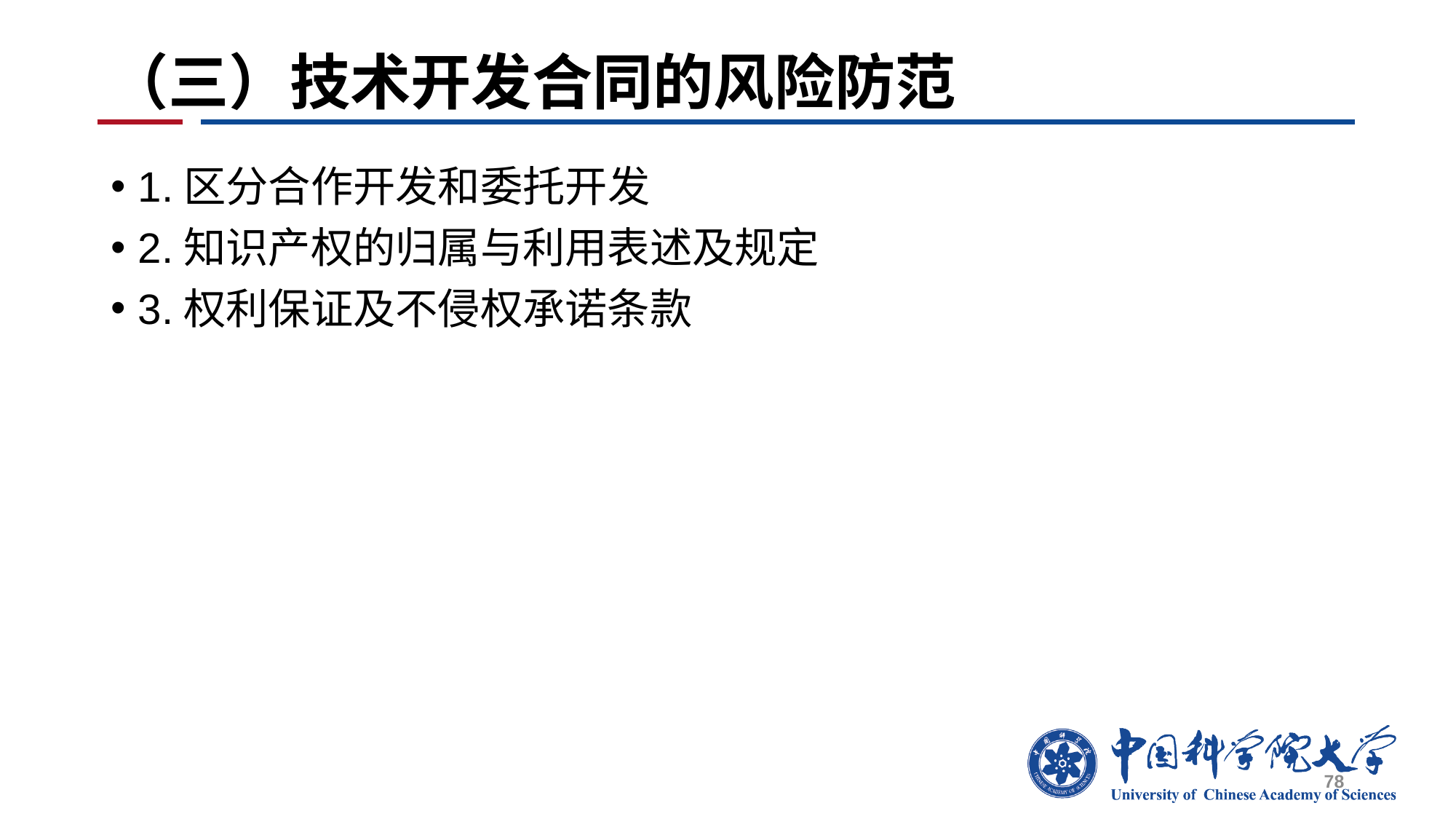

# （三）技术开发合同的风险防范
1.区分合作开发和委托开发
2.知识产权的归属与利用表述及规定
3.权利保证及不侵权承诺条款

78